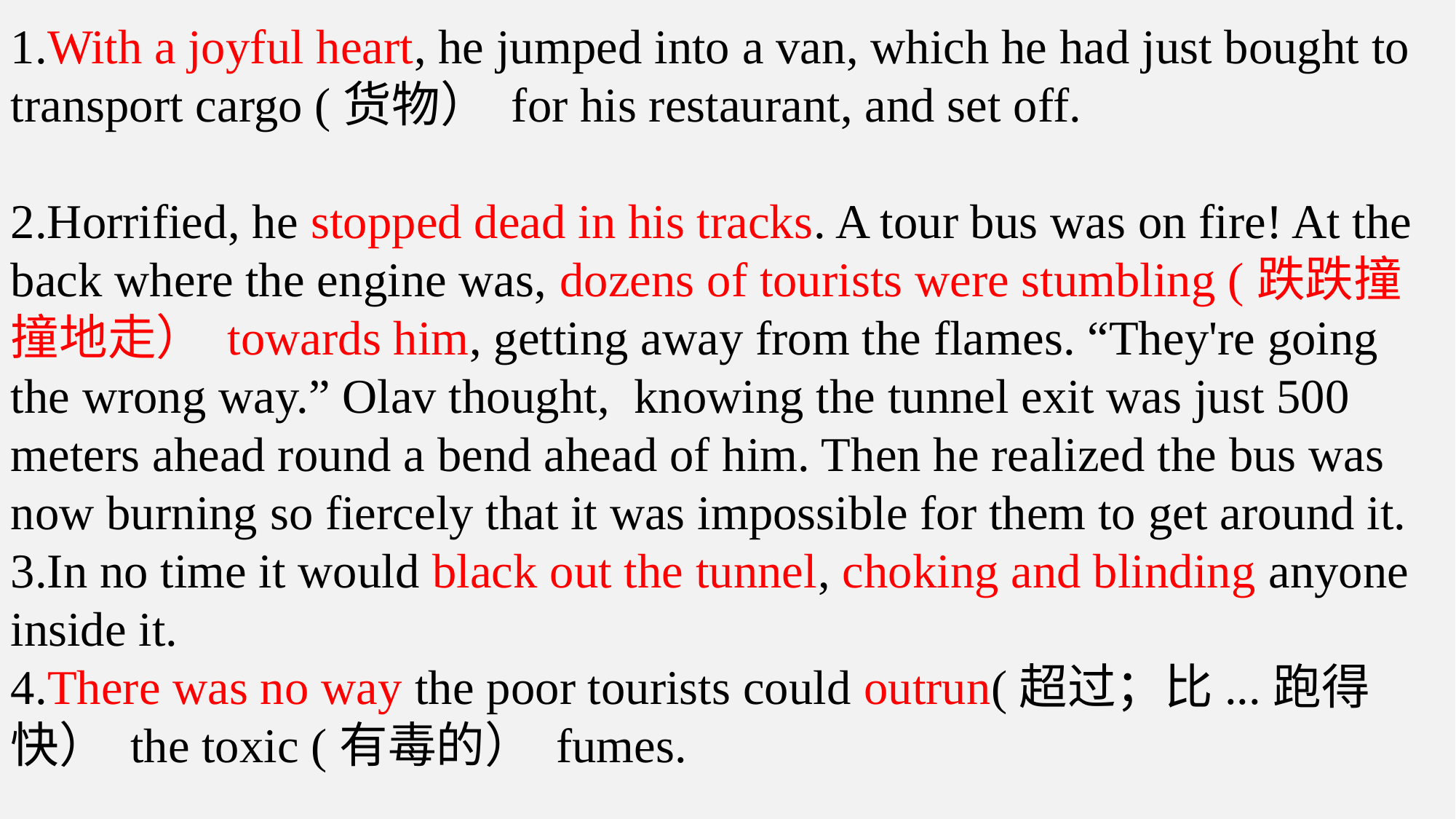

1.With a joyful heart, he jumped into a van, which he had just bought to transport cargo (货物） for his restaurant, and set off.

2.Horrified, he stopped dead in his tracks. A tour bus was on fire! At the back where the engine was, dozens of tourists were stumbling (跌跌撞撞地走） towards him, getting away from the flames. “They're going the wrong way.” Olav thought,  knowing the tunnel exit was just 500 meters ahead round a bend ahead of him. Then he realized the bus was now burning so fiercely that it was impossible for them to get around it.
3.In no time it would black out the tunnel, choking and blinding anyone inside it.
4.There was no way the poor tourists could outrun(超过；比...跑得快） the toxic (有毒的） fumes.